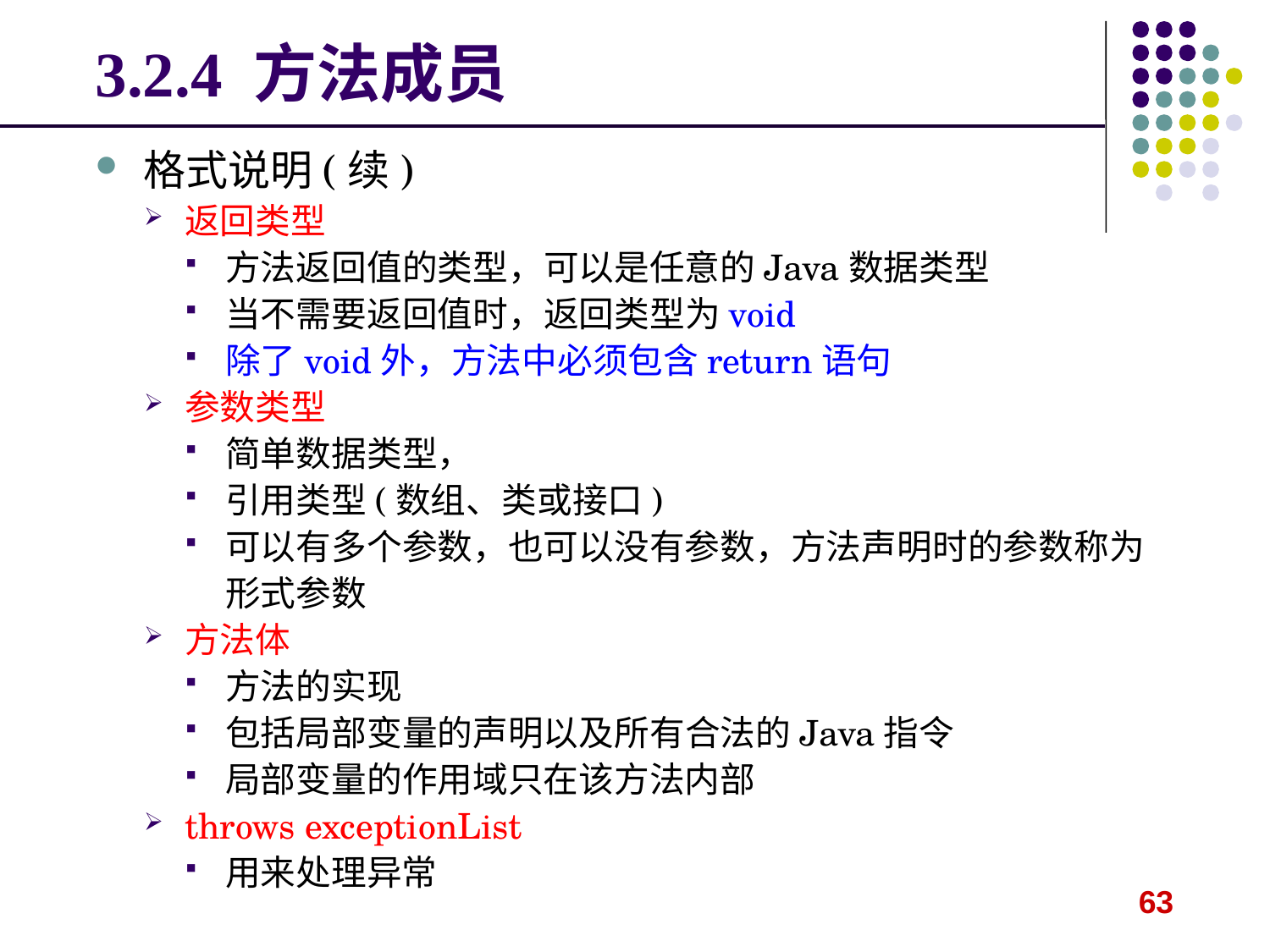

# 3.2.4 方法成员
格式说明(续)
返回类型
方法返回值的类型，可以是任意的Java数据类型
当不需要返回值时，返回类型为void
除了void外，方法中必须包含return语句
参数类型
简单数据类型，
引用类型(数组、类或接口)
可以有多个参数，也可以没有参数，方法声明时的参数称为形式参数
方法体
方法的实现
包括局部变量的声明以及所有合法的Java指令
局部变量的作用域只在该方法内部
throws exceptionList
用来处理异常